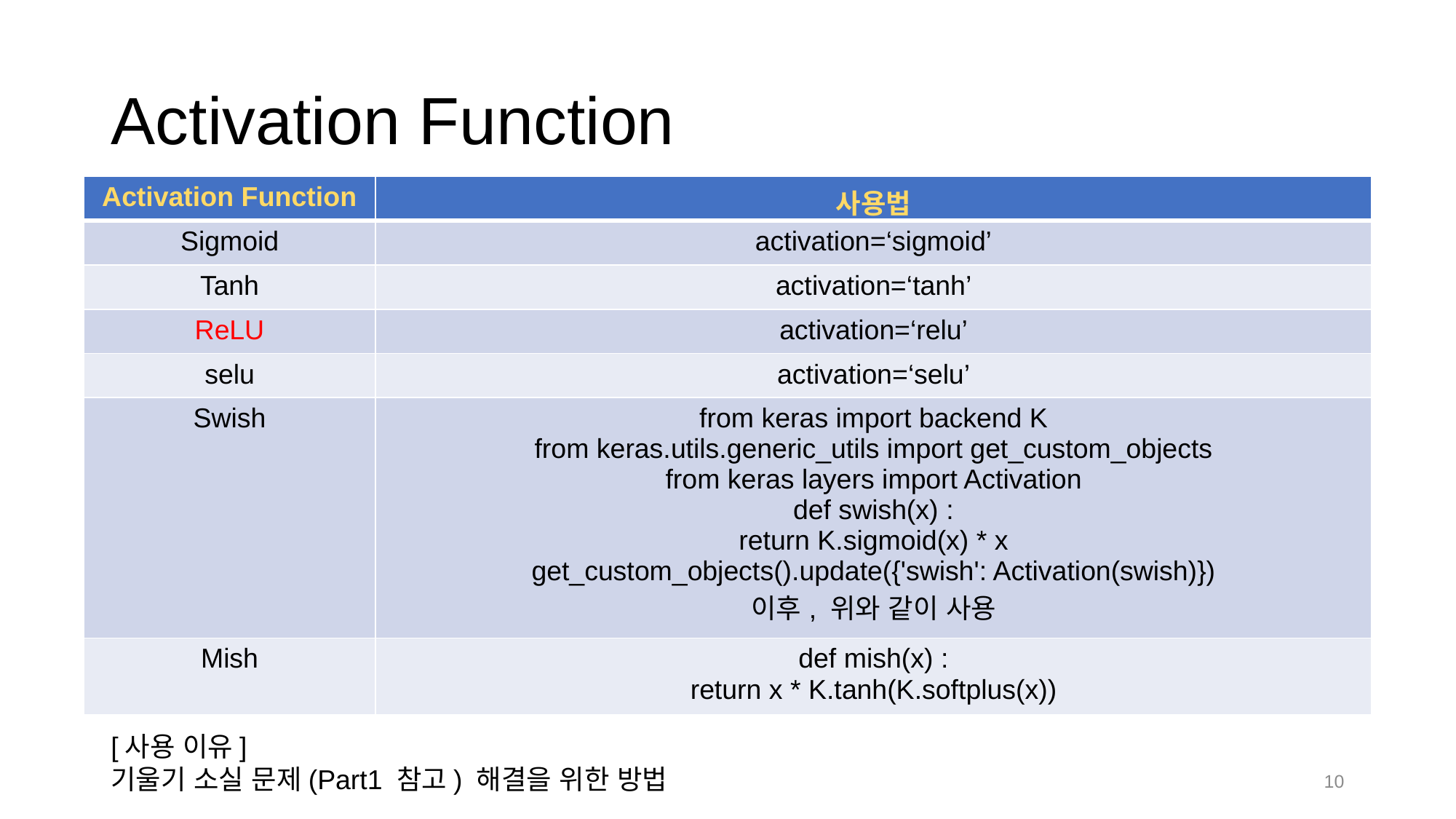

# Activation Function
| Activation Function | 사용법 |
| --- | --- |
| Sigmoid | activation=‘sigmoid’ |
| Tanh | activation=‘tanh’ |
| ReLU | activation=‘relu’ |
| selu | activation=‘selu’ |
| Swish | from keras import backend K from keras.utils.generic\_utils import get\_custom\_objects from keras layers import Activation def swish(x) : return K.sigmoid(x) \* x get\_custom\_objects().update({'swish': Activation(swish)}) 이후, 위와 같이 사용 |
| Mish | def mish(x) : return x \* K.tanh(K.softplus(x)) |
[사용 이유]
기울기 소실 문제(Part1 참고) 해결을 위한 방법
10